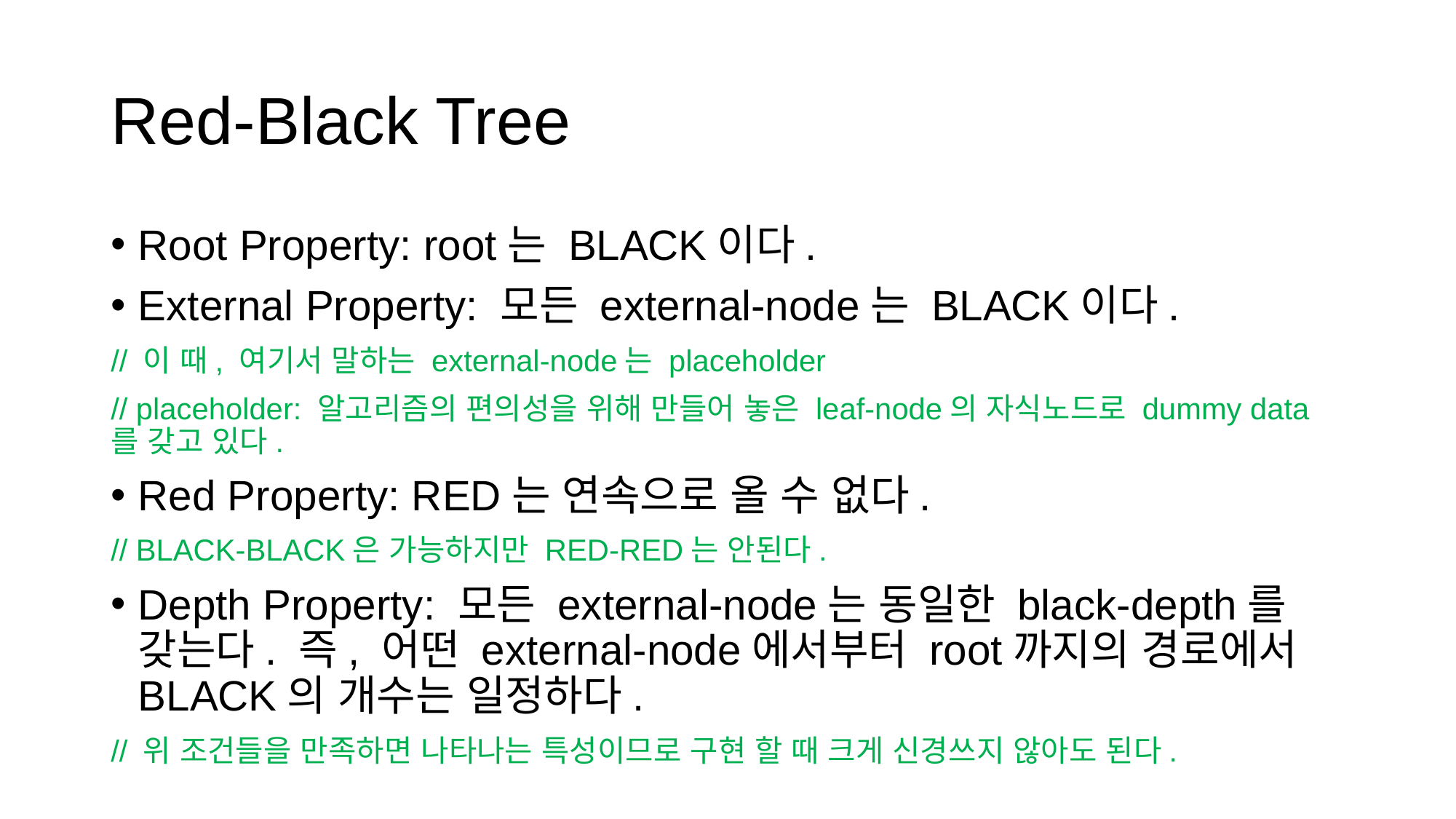

# Red-Black Tree
Root Property: root는 BLACK이다.
External Property: 모든 external-node는 BLACK이다.
// 이 때, 여기서 말하는 external-node는 placeholder
// placeholder: 알고리즘의 편의성을 위해 만들어 놓은 leaf-node의 자식노드로 dummy data를 갖고 있다.
Red Property: RED는 연속으로 올 수 없다.
// BLACK-BLACK은 가능하지만 RED-RED는 안된다.
Depth Property: 모든 external-node는 동일한 black-depth를 갖는다. 즉, 어떤 external-node에서부터 root까지의 경로에서 BLACK의 개수는 일정하다.
// 위 조건들을 만족하면 나타나는 특성이므로 구현 할 때 크게 신경쓰지 않아도 된다.